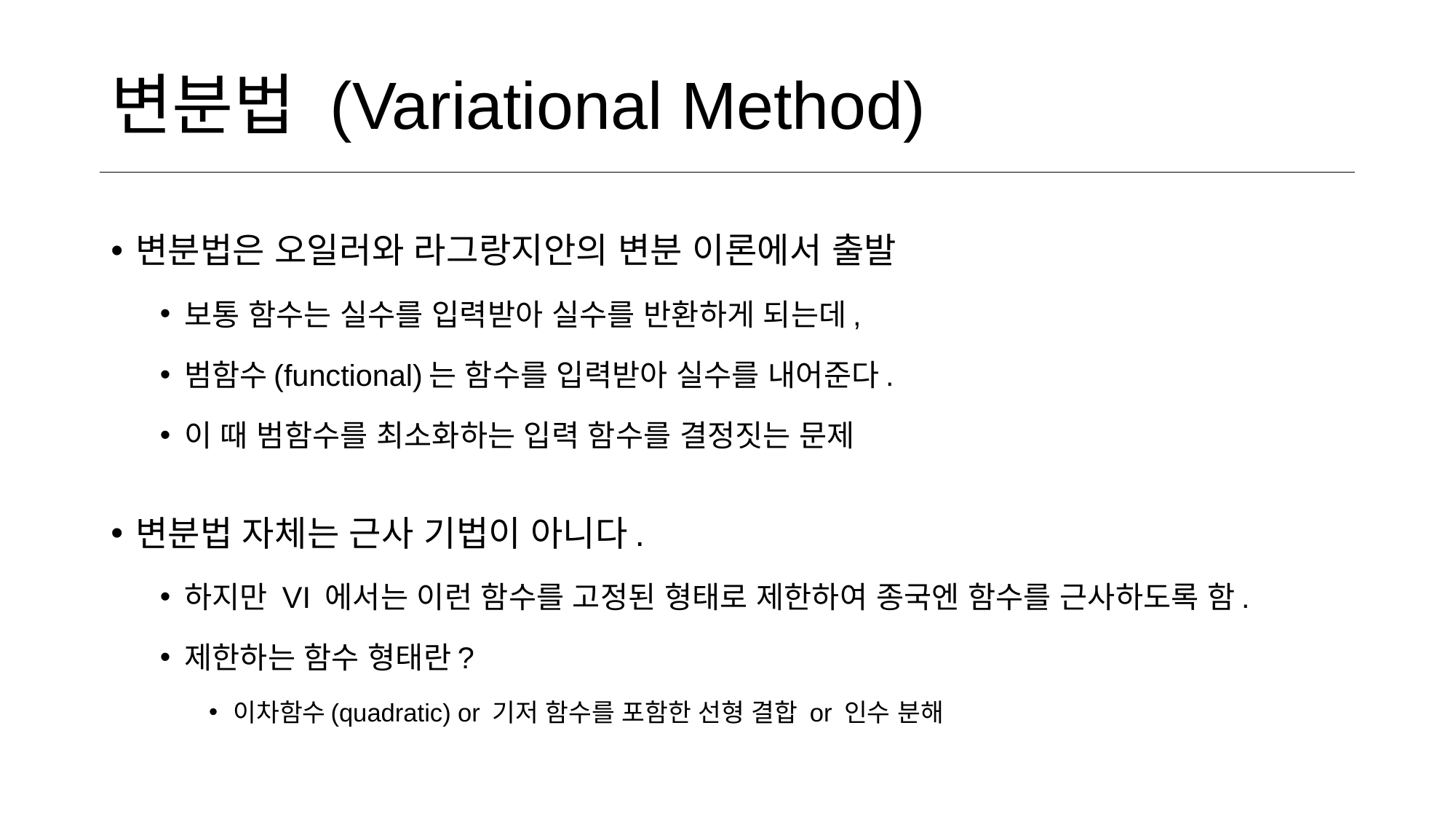

# 변분법 (Variational Method)
변분법은 오일러와 라그랑지안의 변분 이론에서 출발
보통 함수는 실수를 입력받아 실수를 반환하게 되는데,
범함수(functional)는 함수를 입력받아 실수를 내어준다.
이 때 범함수를 최소화하는 입력 함수를 결정짓는 문제

변분법 자체는 근사 기법이 아니다.
하지만 VI 에서는 이런 함수를 고정된 형태로 제한하여 종국엔 함수를 근사하도록 함.
제한하는 함수 형태란?
이차함수(quadratic) or 기저 함수를 포함한 선형 결합 or 인수 분해